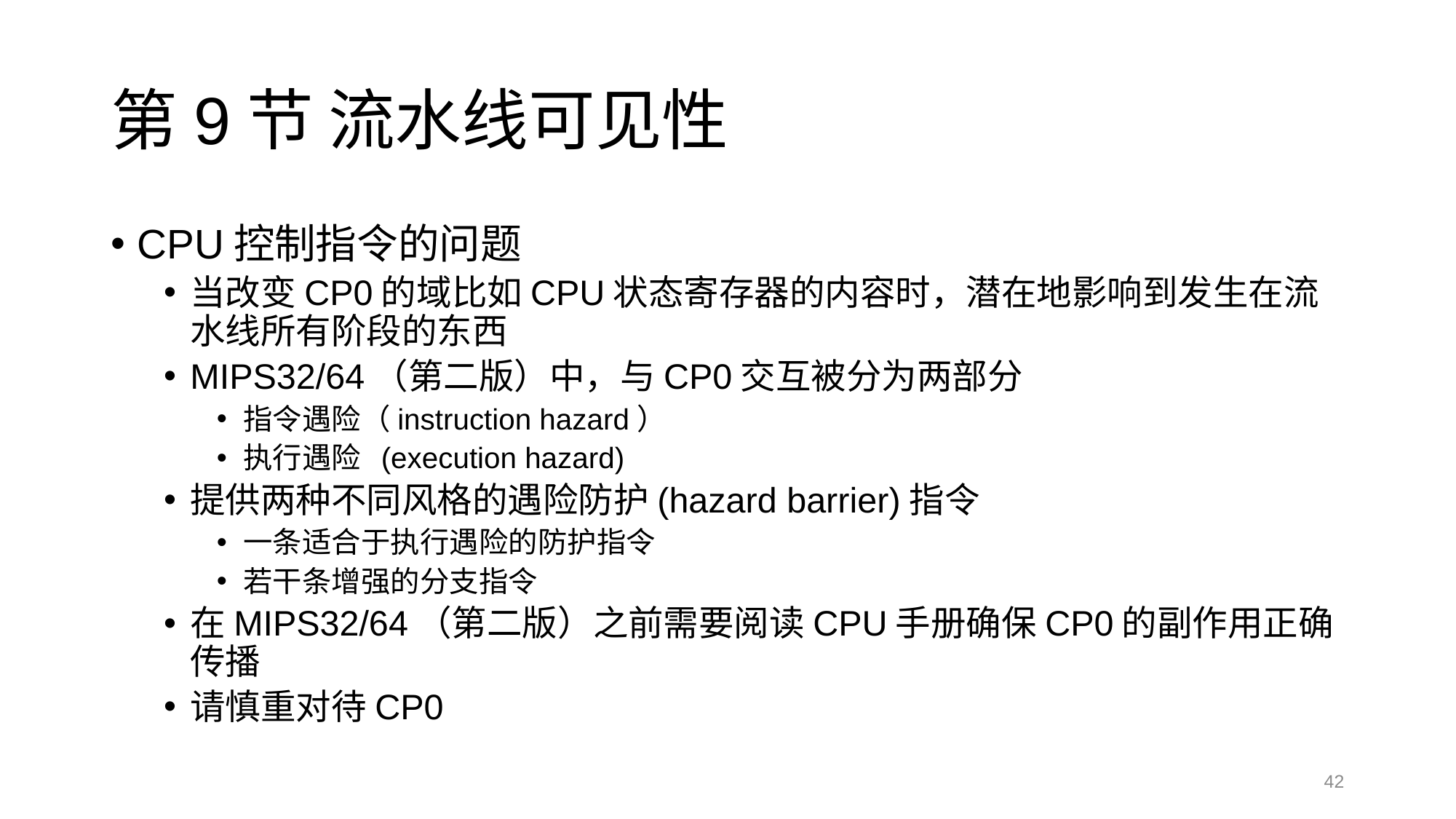

# 第9节 流水线可见性
CPU控制指令的问题
当改变CP0的域比如CPU状态寄存器的内容时，潜在地影响到发生在流水线所有阶段的东西
MIPS32/64（第二版）中，与CP0交互被分为两部分
指令遇险（instruction hazard）
执行遇险  (execution hazard)
提供两种不同风格的遇险防护(hazard barrier)指令
一条适合于执行遇险的防护指令
若干条增强的分支指令
在MIPS32/64（第二版）之前需要阅读CPU手册确保CP0的副作用正确传播
请慎重对待CP0

42